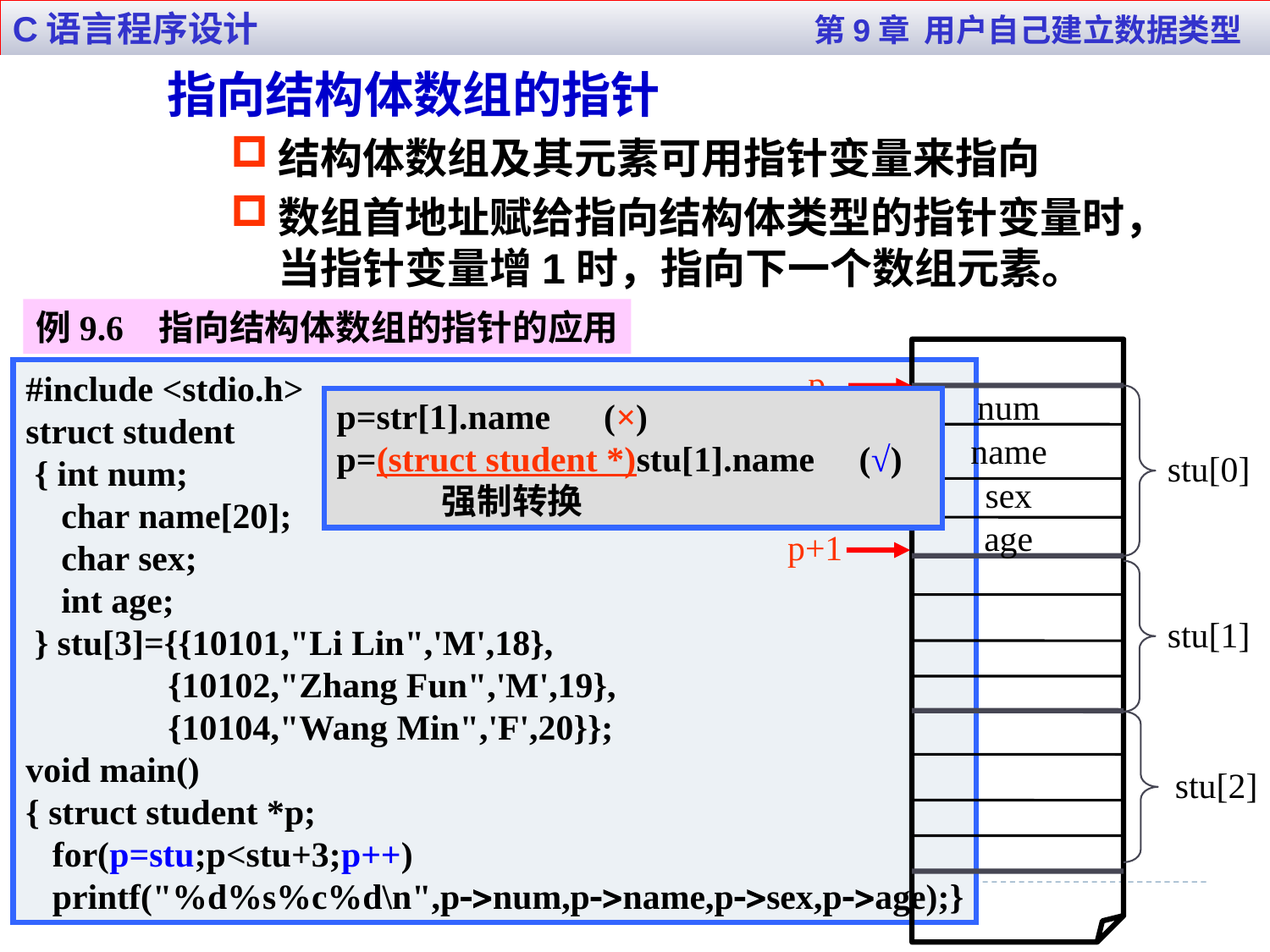

C语言程序设计                                                                     第9章  用户自己建立数据类型
指向结构体数组的指针
结构体数组及其元素可用指针变量来指向
数组首地址赋给指向结构体类型的指针变量时，当指针变量增1时，指向下一个数组元素。
例9.6   指向结构体数组的指针的应用

p
num

name

stu[0]
sex

age

p+1

stu[1]

stu[2]

#include <stdio.h>
struct student
 { int num;
    char name[20];
    char sex;
    int age;
 } stu[3]={{10101,"Li Lin",'M',18},
                {10102,"Zhang Fun",'M',19},
                {10104,"Wang Min",'F',20}};
void main()
{ struct student *p;
   for(p=stu;p<stu+3;p++)
   printf("%d%s%c%d\n",p−>num,p−>name,p−>sex,p−>age);}
p=str[1].name      (×)
p=(struct student *)stu[1].name     (√)
            强制转换